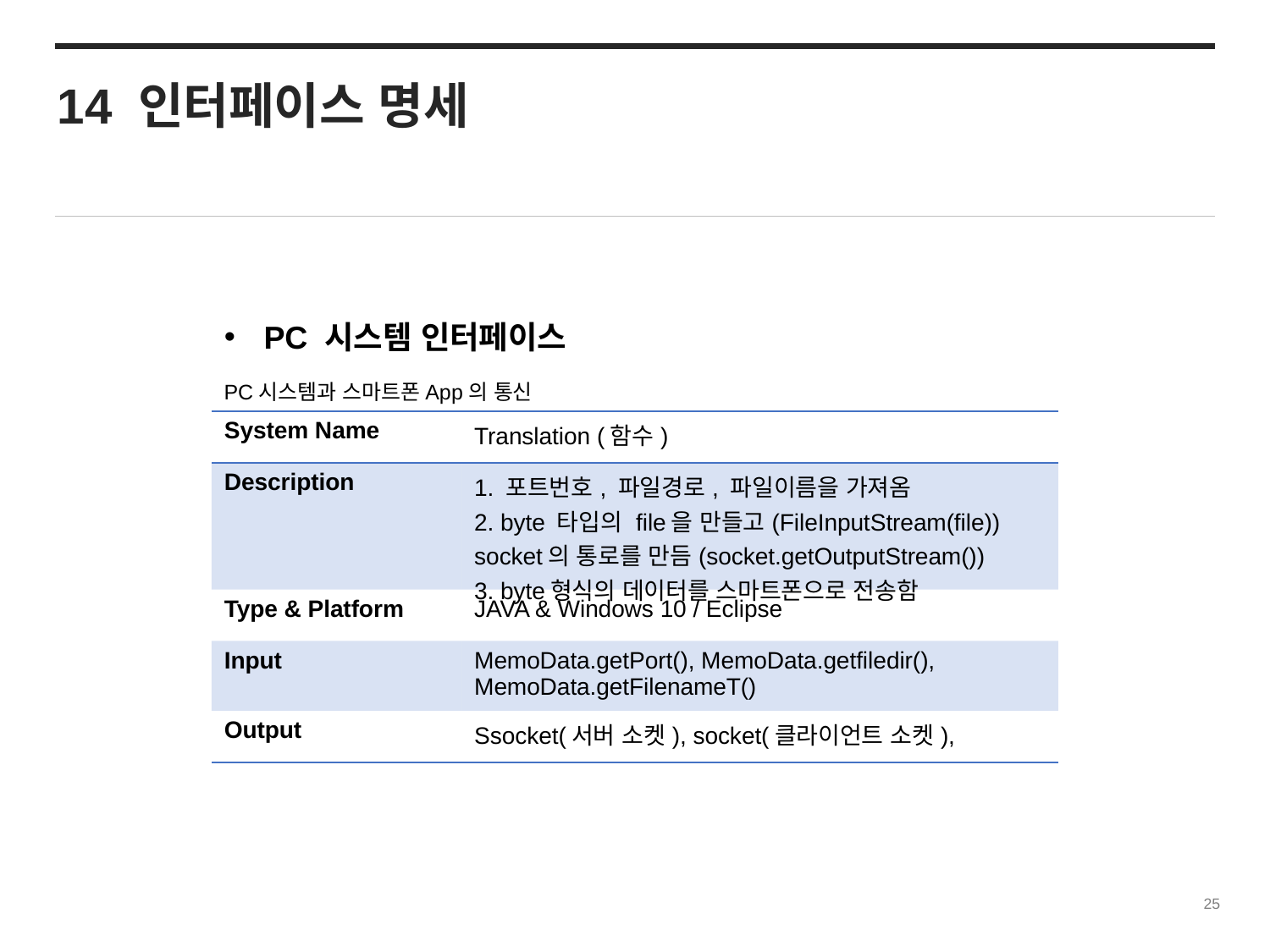

14 인터페이스 명세
PC 시스템 인터페이스
PC시스템과 스마트폰App의 통신
| System Name | Translation (함수) |
| --- | --- |
| Description | 1. 포트번호, 파일경로, 파일이름을 가져옴 2. byte 타입의 file을 만들고(FileInputStream(file)) socket의 통로를 만듬(socket.getOutputStream()) 3. byte형식의 데이터를 스마트폰으로 전송함 |
| Type & Platform | JAVA & Windows 10 / Eclipse |
| Input | MemoData.getPort(), MemoData.getfiledir(), MemoData.getFilenameT() |
| Output | Ssocket(서버 소켓), socket(클라이언트 소켓), |